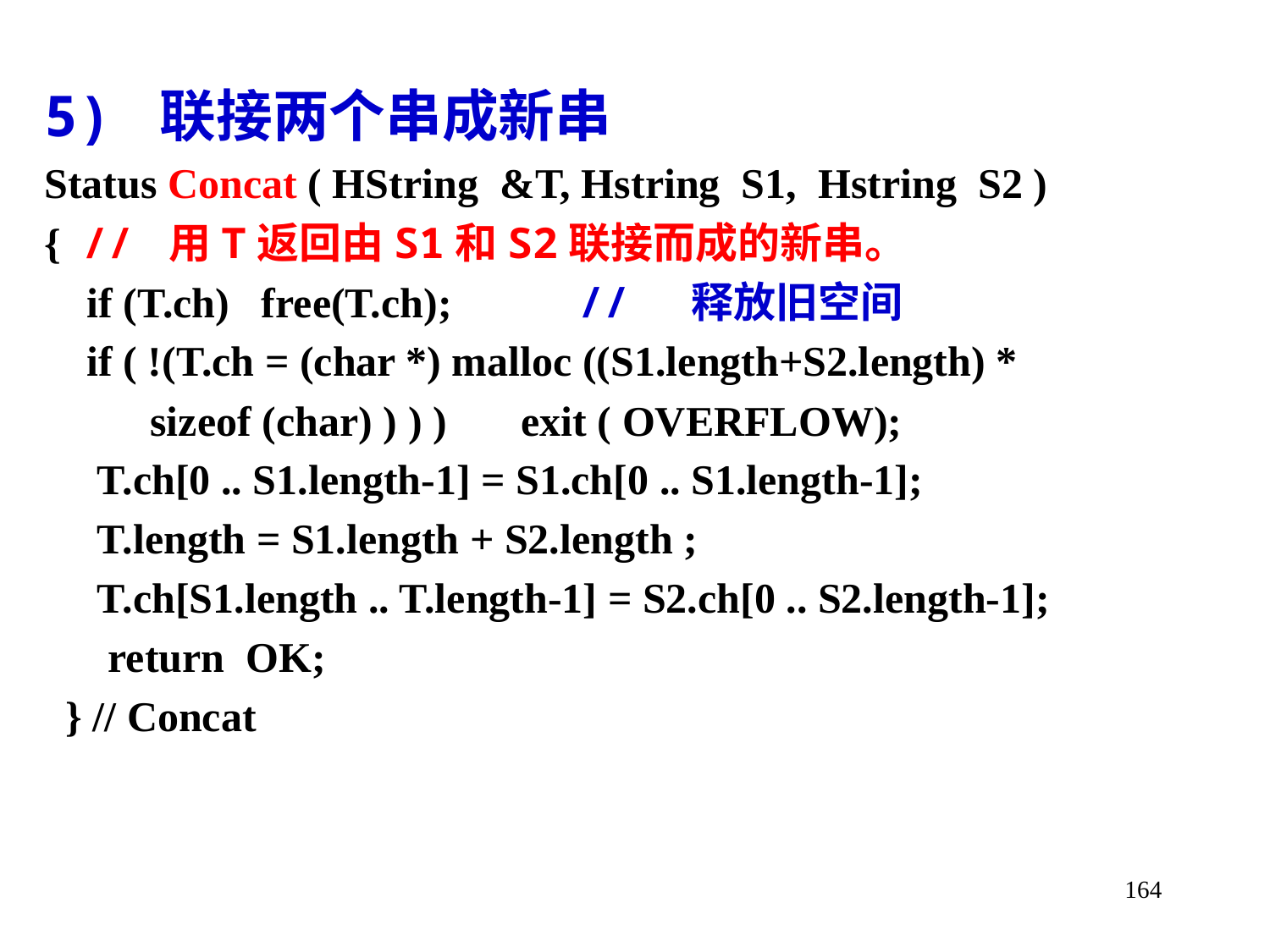

5) 联接两个串成新串
Status Concat ( HString  &T, Hstring  S1,  Hstring  S2 )
{  // 用T返回由S1和S2联接而成的新串。
    if (T.ch)   free(T.ch);            //  释放旧空间
    if ( !(T.ch = (char *) malloc ((S1.length+S2.length) *
          sizeof (char) ) ) )       exit ( OVERFLOW);
     T.ch[0 .. S1.length-1] = S1.ch[0 .. S1.length-1];
     T.length = S1.length + S2.length ;
     T.ch[S1.length .. T.length-1] = S2.ch[0 .. S2.length-1];
      return  OK;
  } // Concat
164